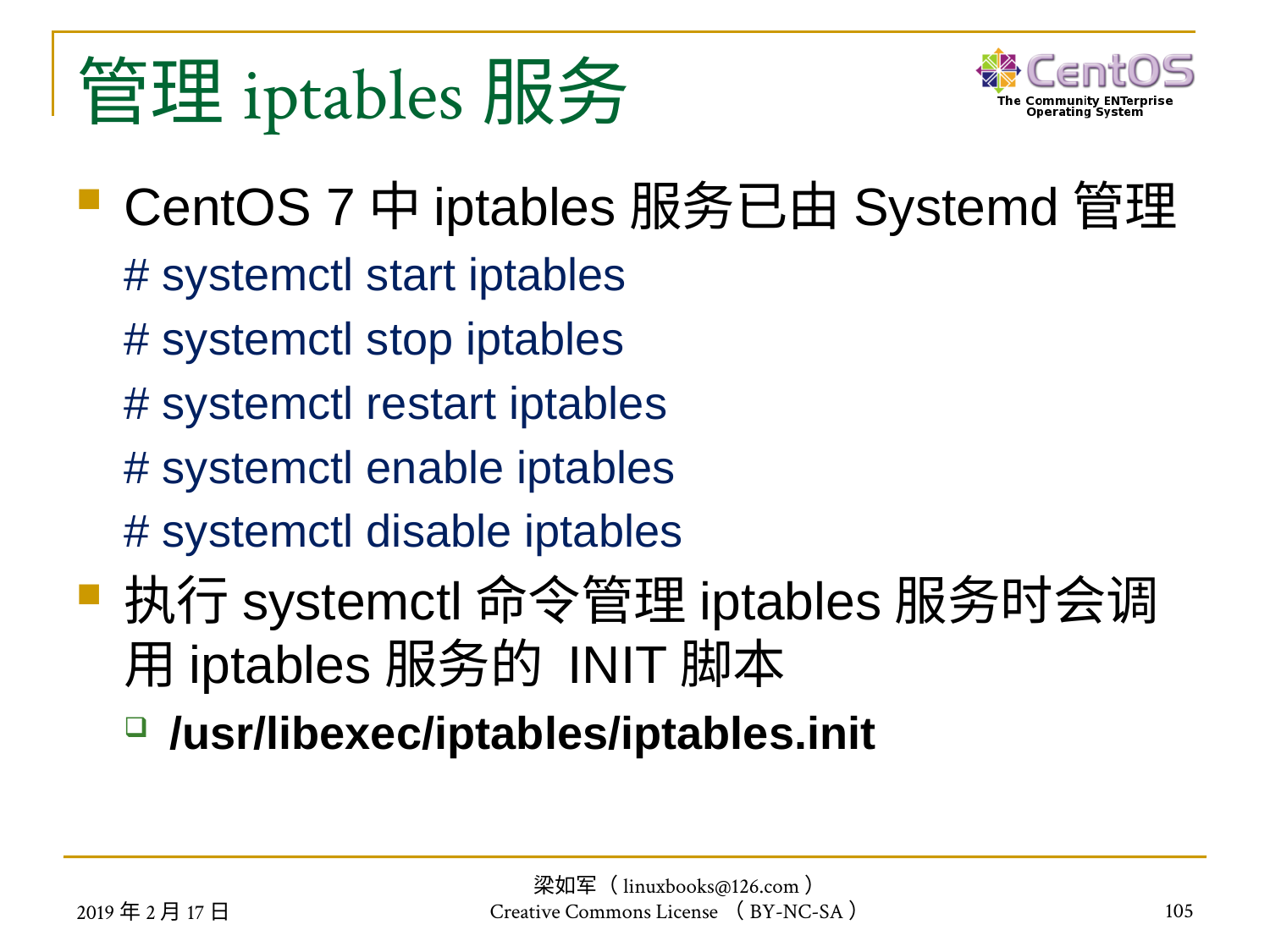

# 管理iptables服务
CentOS 7中iptables服务已由Systemd管理
# systemctl start iptables
# systemctl stop iptables
# systemctl restart iptables
# systemctl enable iptables
# systemctl disable iptables
执行systemctl命令管理iptables服务时会调用iptables服务的 INIT脚本
/usr/libexec/iptables/iptables.init

梁如军（linuxbooks@126.com）
Creative Commons License（BY-NC-SA）
2019年2月17日
105